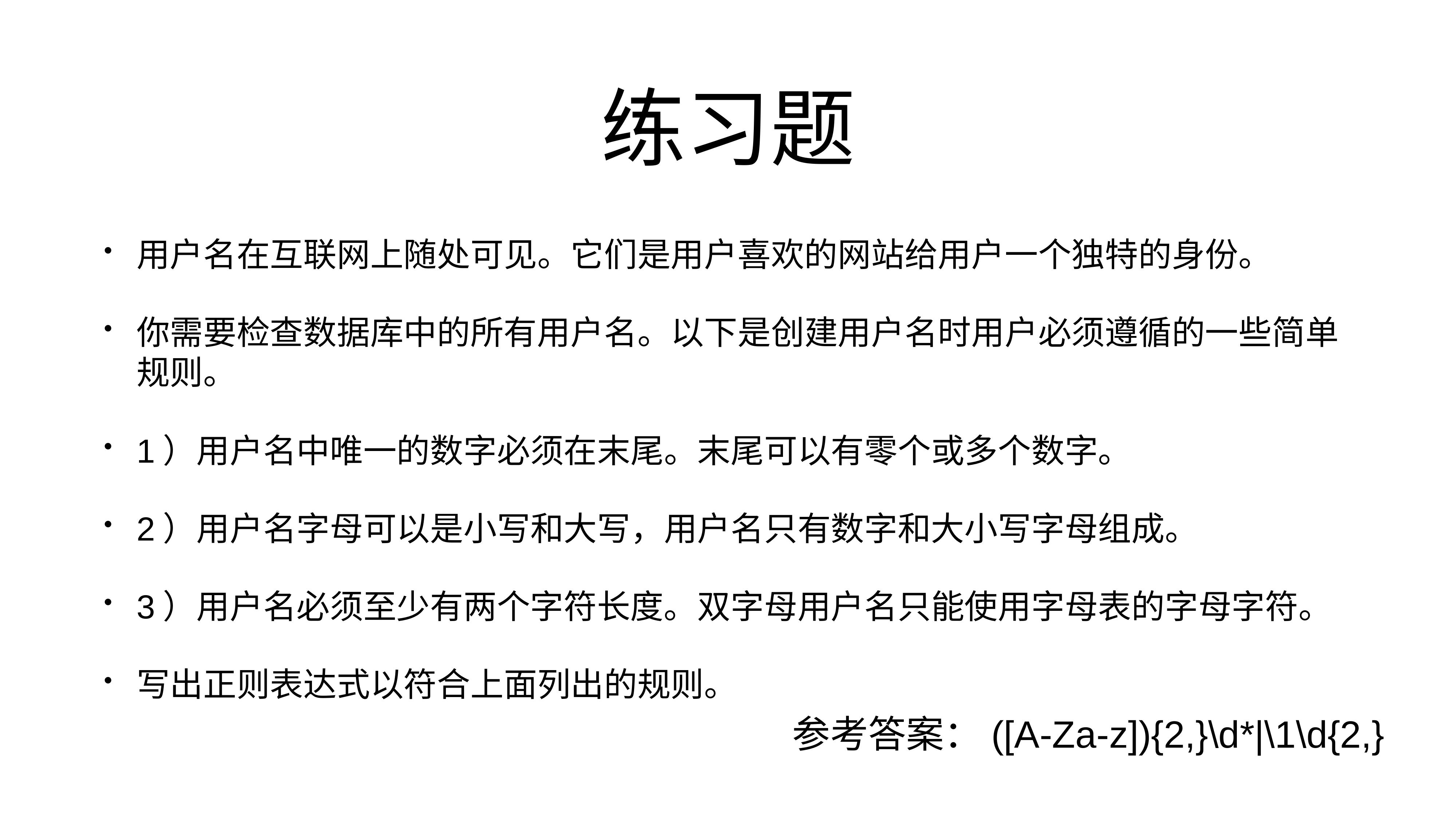

# 练习题
用户名在互联网上随处可见。它们是用户喜欢的网站给用户一个独特的身份。
你需要检查数据库中的所有用户名。以下是创建用户名时用户必须遵循的一些简单规则。
1）用户名中唯一的数字必须在末尾。末尾可以有零个或多个数字。
2）用户名字母可以是小写和大写，用户名只有数字和大小写字母组成。
3）用户名必须至少有两个字符长度。双字母用户名只能使用字母表的字母字符。
写出正则表达式以符合上面列出的规则。
参考答案：([A-Za-z]){2,}\d*|\1\d{2,}